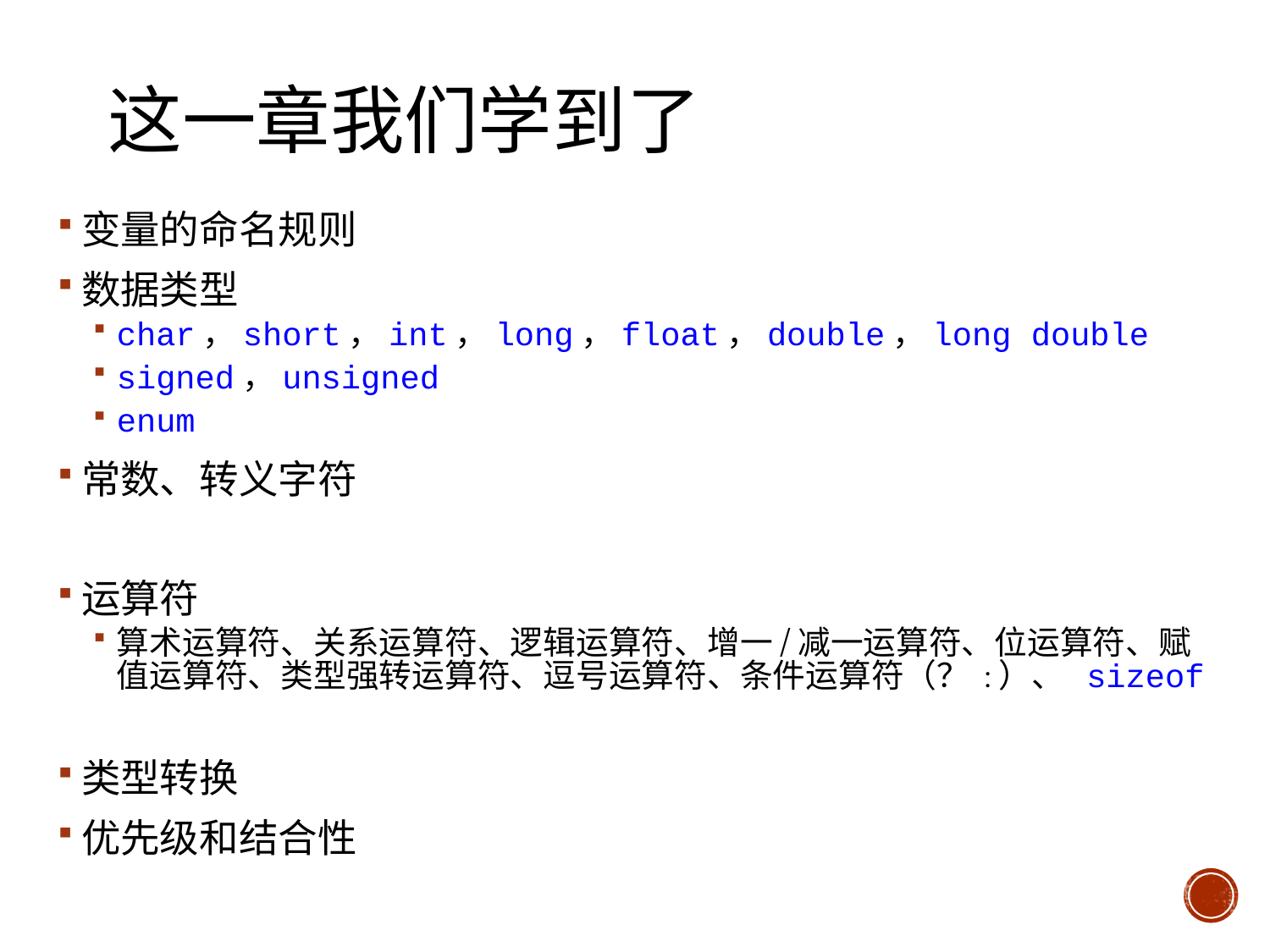

# 这一章我们学到了
变量的命名规则
数据类型
char，short，int，long，float，double，long double
signed，unsigned
enum
常数、转义字符

运算符
算术运算符、关系运算符、逻辑运算符、增一/减一运算符、位运算符、赋值运算符、类型强转运算符、逗号运算符、条件运算符（？ :）、  sizeof

类型转换
优先级和结合性

55